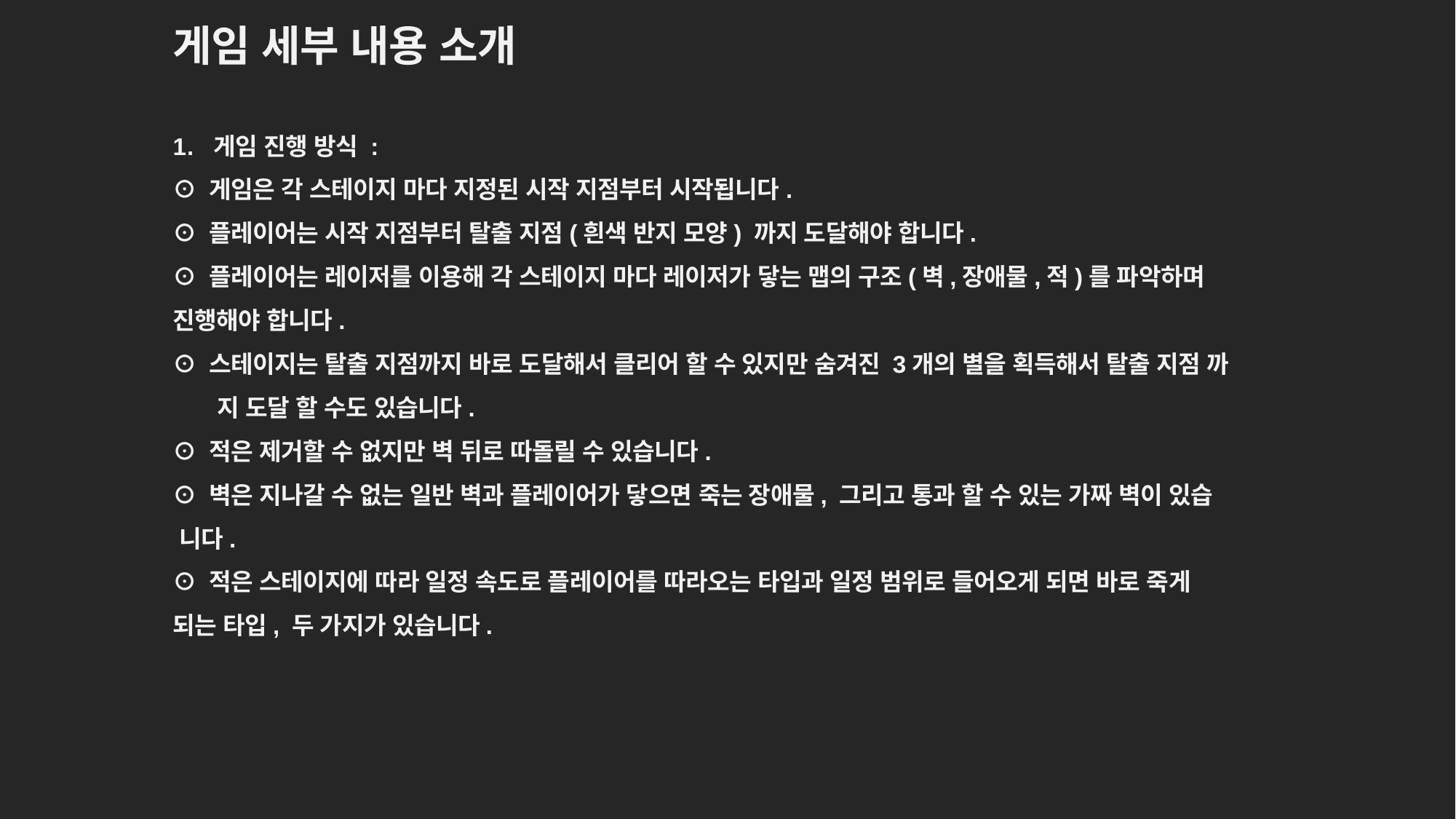

게임 세부 내용 소개
게임 진행 방식 :
⊙ 게임은 각 스테이지 마다 지정된 시작 지점부터 시작됩니다.
⊙ 플레이어는 시작 지점부터 탈출 지점(흰색 반지 모양) 까지 도달해야 합니다.
⊙ 플레이어는 레이저를 이용해 각 스테이지 마다 레이저가 닿는 맵의 구조(벽,장애물,적)를 파악하며 진행해야 합니다.
⊙ 스테이지는 탈출 지점까지 바로 도달해서 클리어 할 수 있지만 숨겨진 3개의 별을 획득해서 탈출 지점 까
      지 도달 할 수도 있습니다.
⊙ 적은 제거할 수 없지만 벽 뒤로 따돌릴 수 있습니다.
⊙ 벽은 지나갈 수 없는 일반 벽과 플레이어가 닿으면 죽는 장애물, 그리고 통과 할 수 있는 가짜 벽이 있습           니다.
⊙ 적은 스테이지에 따라 일정 속도로 플레이어를 따라오는 타입과 일정 범위로 들어오게 되면 바로 죽게        되는 타입, 두 가지가 있습니다.